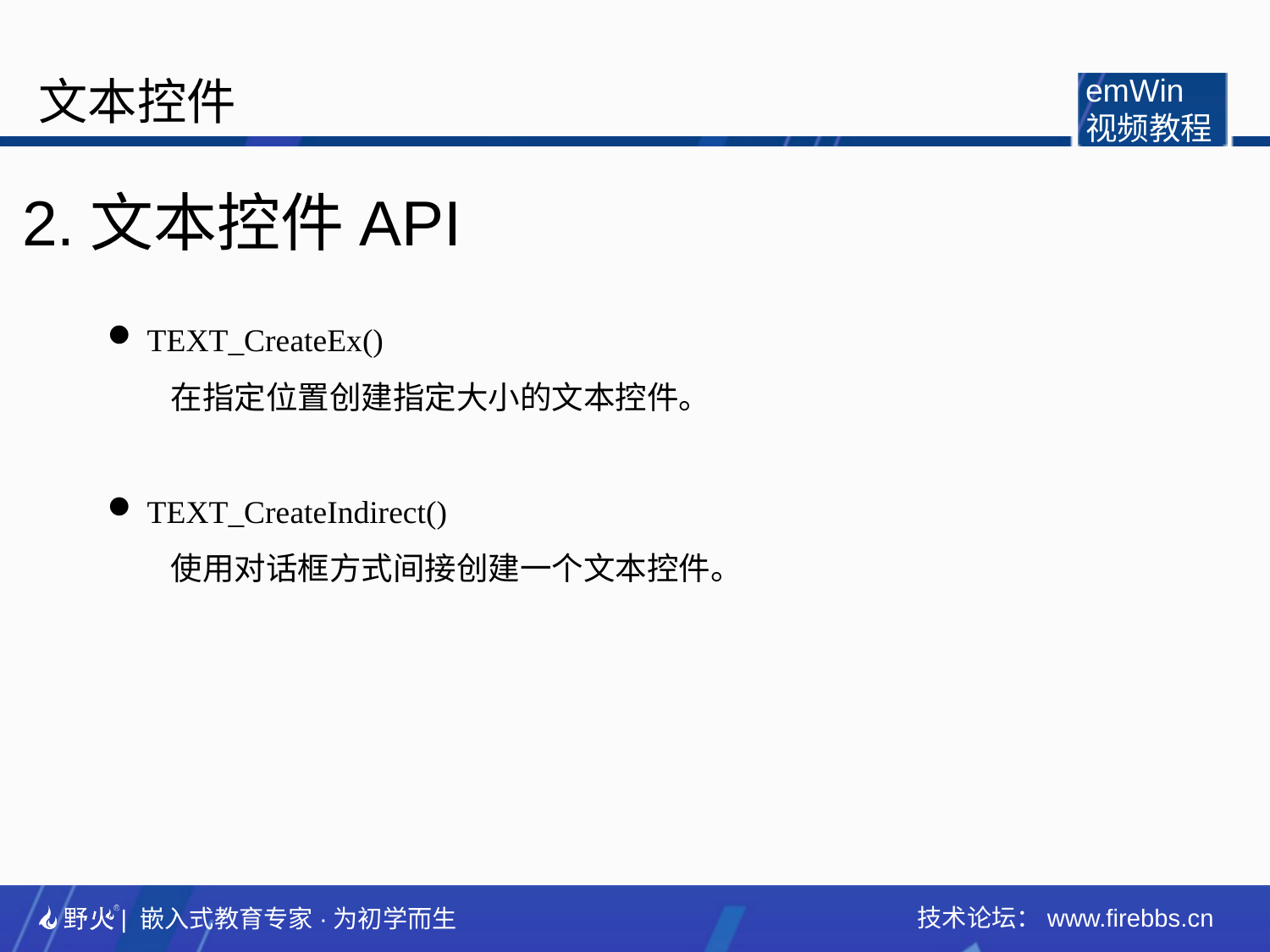

文本控件
emWin
视频教程
2.文本控件API
TEXT_CreateEx()
在指定位置创建指定大小的文本控件。

TEXT_CreateIndirect()
使用对话框方式间接创建一个文本控件。